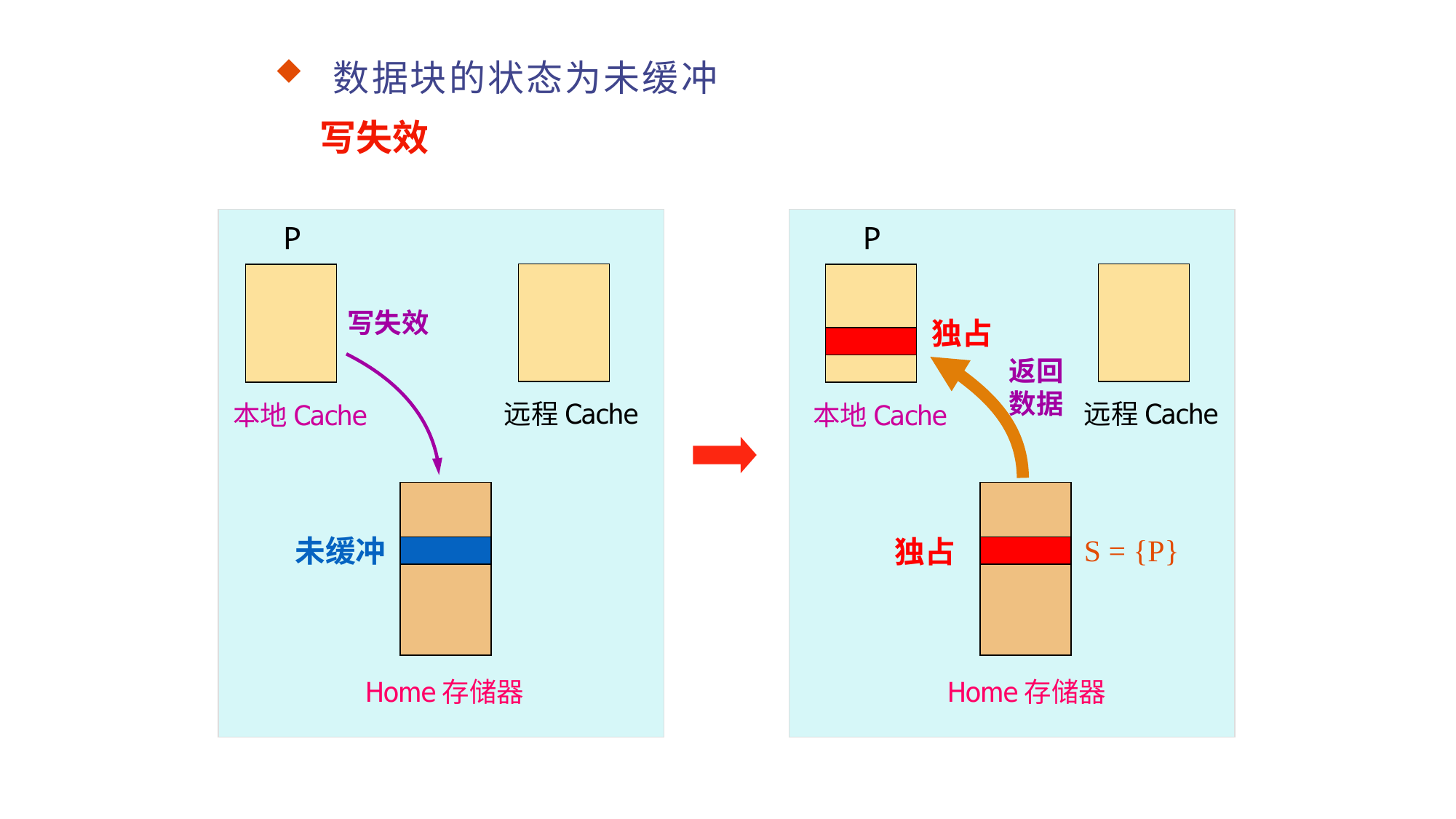

# 数据块的状态为未缓冲
写失效

P

返回数据

远程Cache
本地Cache

Home存储器
P

写失效
独占
S = {P}
独占

远程Cache
本地Cache

未缓冲

Home存储器